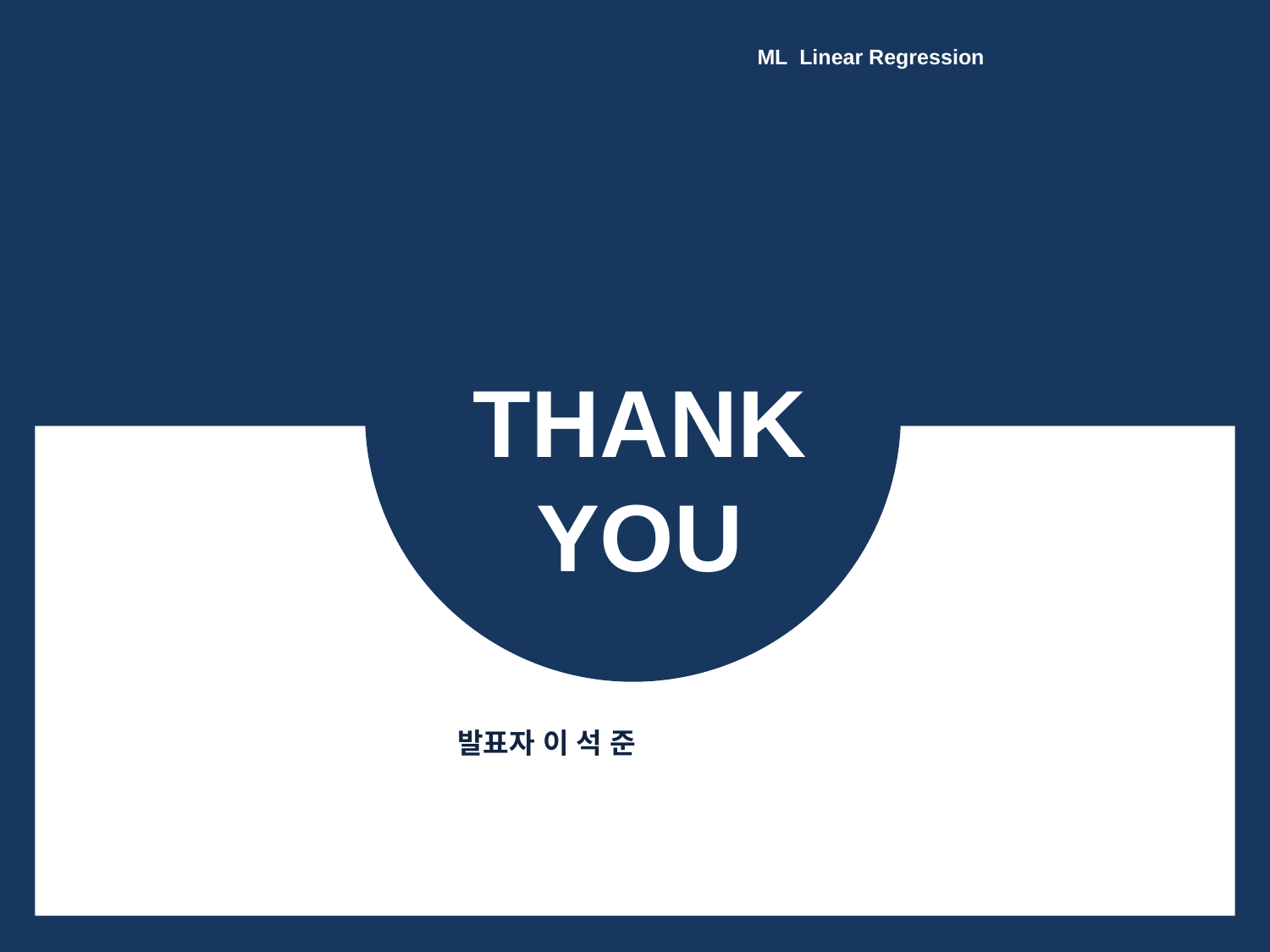

ML  Linear Regression

THANK
YOU

발표자 이 석 준